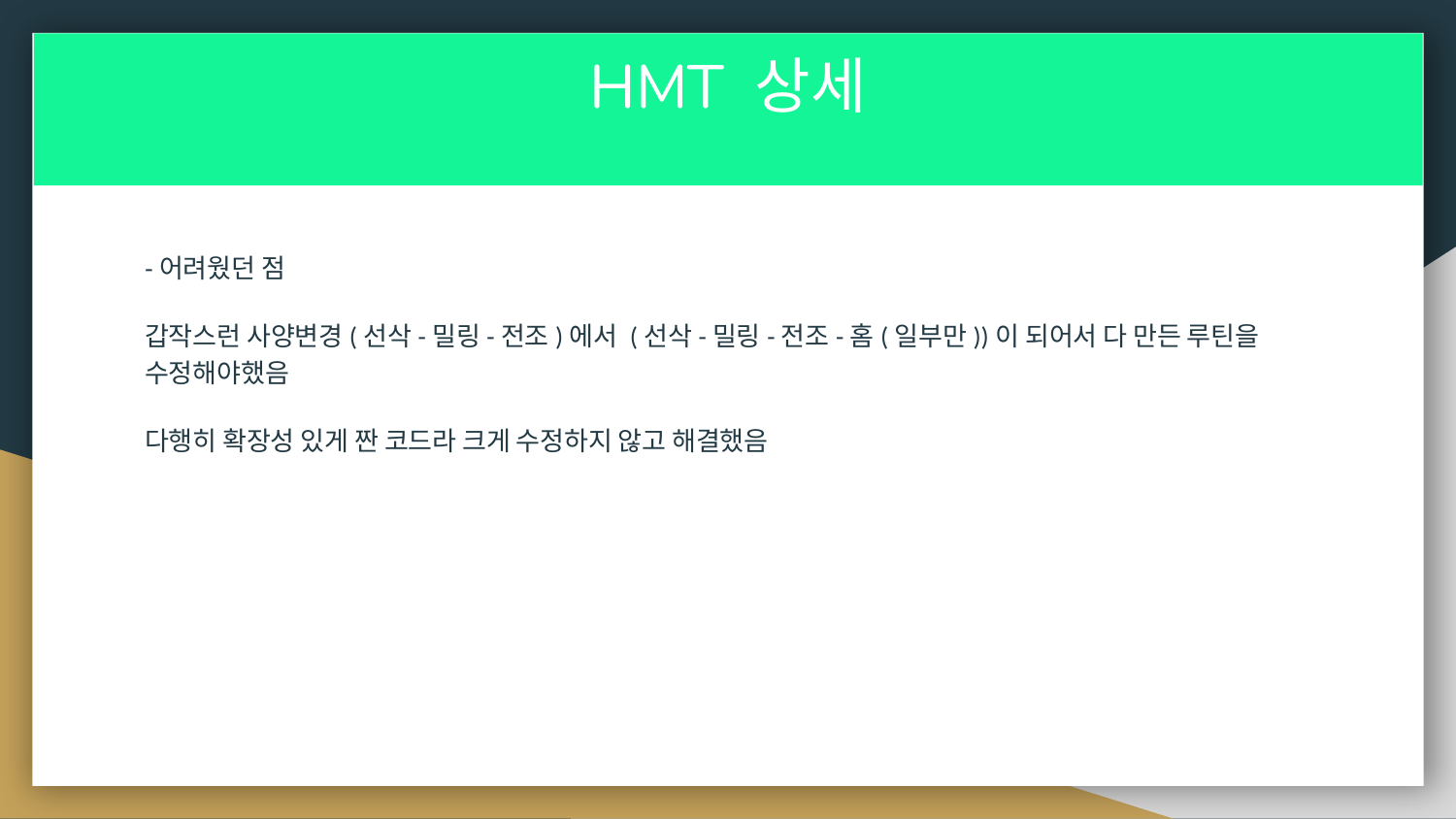

# HMT 상세
-어려웠던 점
갑작스런 사양변경(선삭-밀링-전조)에서 (선삭-밀링-전조-홈(일부만))이 되어서 다 만든 루틴을 수정해야했음
다행히 확장성 있게 짠 코드라 크게 수정하지 않고 해결했음